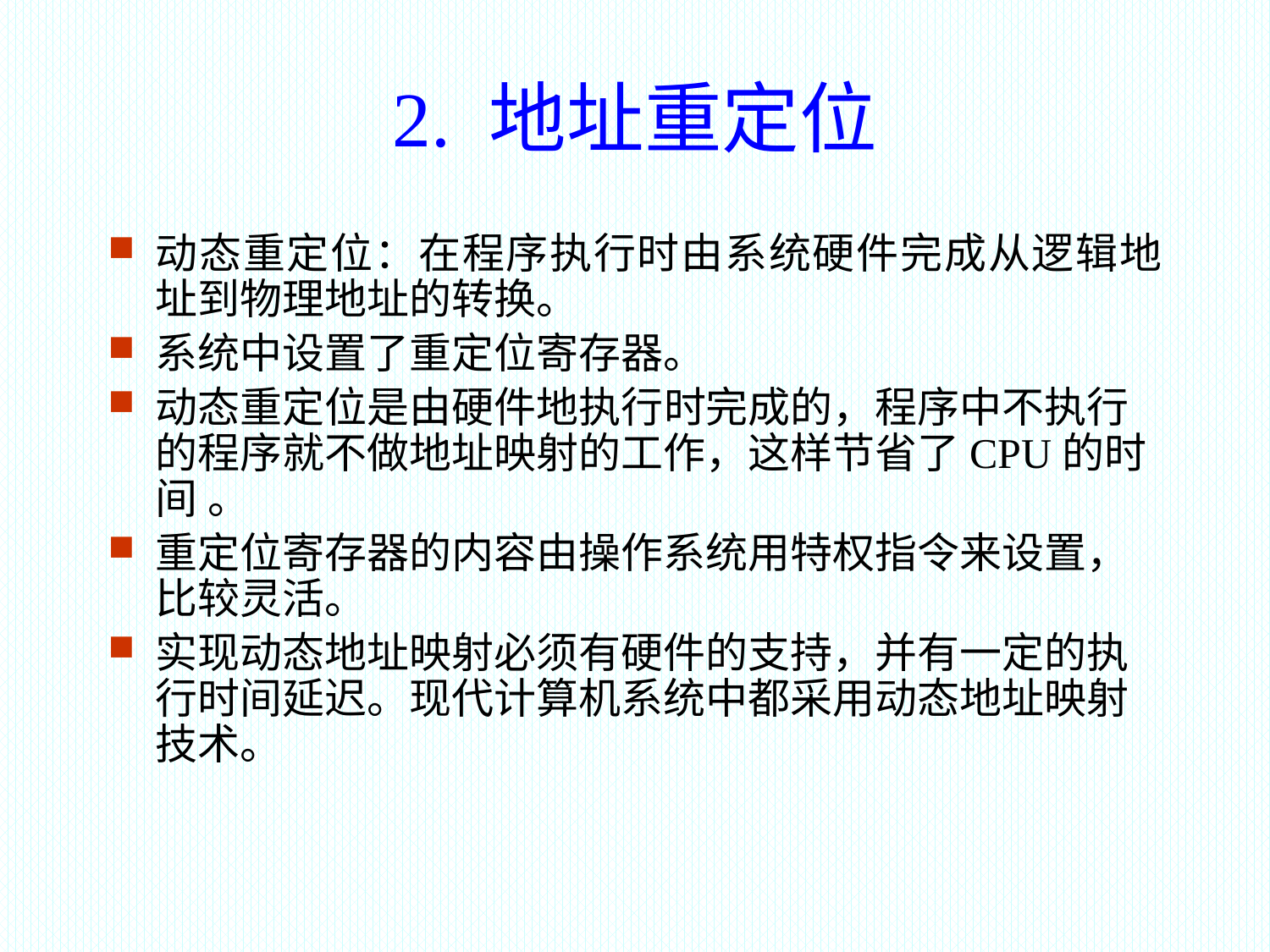

# 2. 地址重定位
动态重定位：在程序执行时由系统硬件完成从逻辑地址到物理地址的转换。
系统中设置了重定位寄存器。
动态重定位是由硬件地执行时完成的，程序中不执行的程序就不做地址映射的工作，这样节省了CPU的时间 。
重定位寄存器的内容由操作系统用特权指令来设置，比较灵活。
实现动态地址映射必须有硬件的支持，并有一定的执行时间延迟。现代计算机系统中都采用动态地址映射技术。